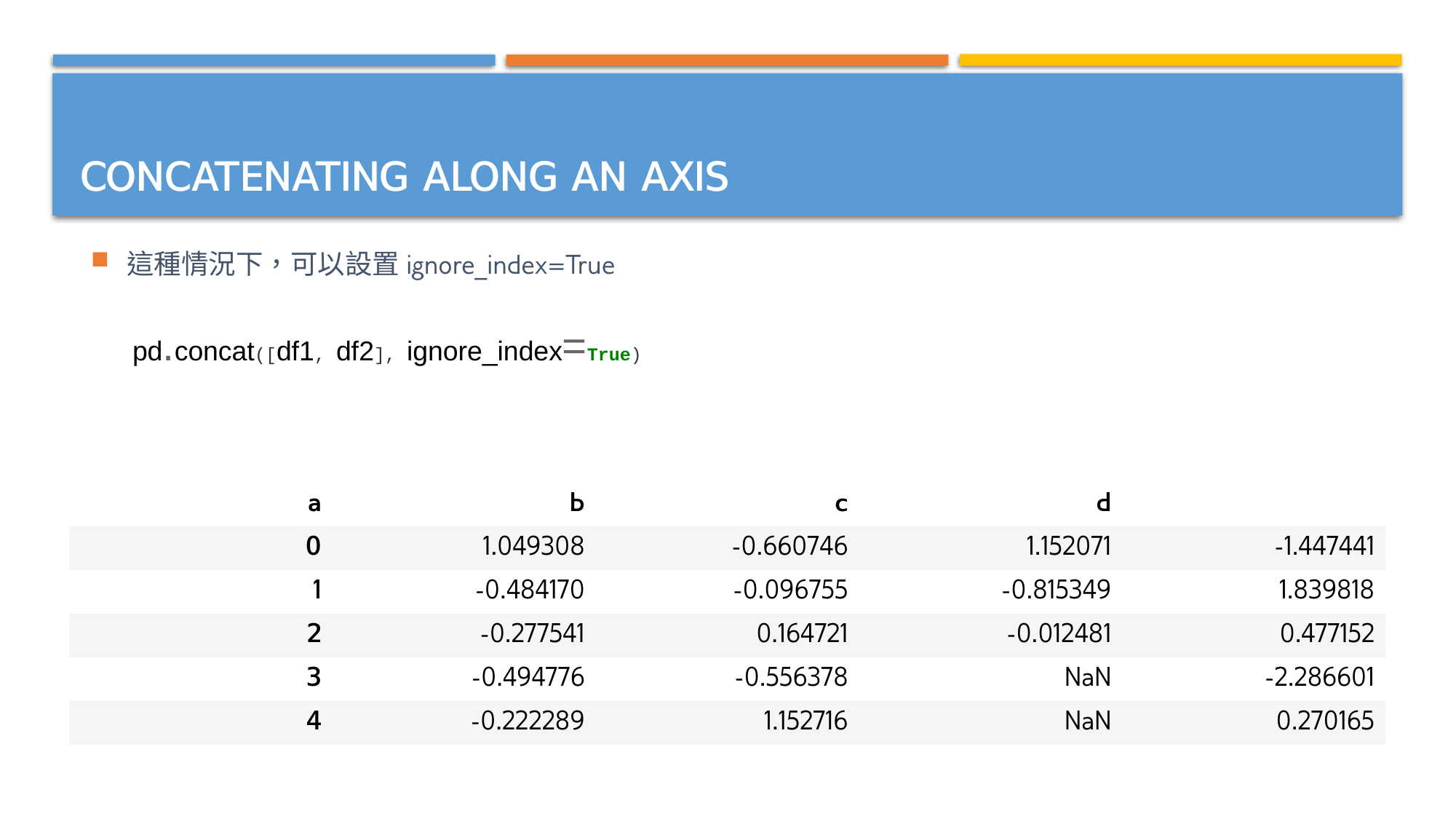

這種情況下，可以設置ignore_index=True
# Concatenating Along an Axis
pd.concat([df1, df2], ignore_index=True)
| a | b | c | d |  |
| --- | --- | --- | --- | --- |
| 0 | 1.049308 | -0.660746 | 1.152071 | -1.447441 |
| 1 | -0.484170 | -0.096755 | -0.815349 | 1.839818 |
| 2 | -0.277541 | 0.164721 | -0.012481 | 0.477152 |
| 3 | -0.494776 | -0.556378 | NaN | -2.286601 |
| 4 | -0.222289 | 1.152716 | NaN | 0.270165 |